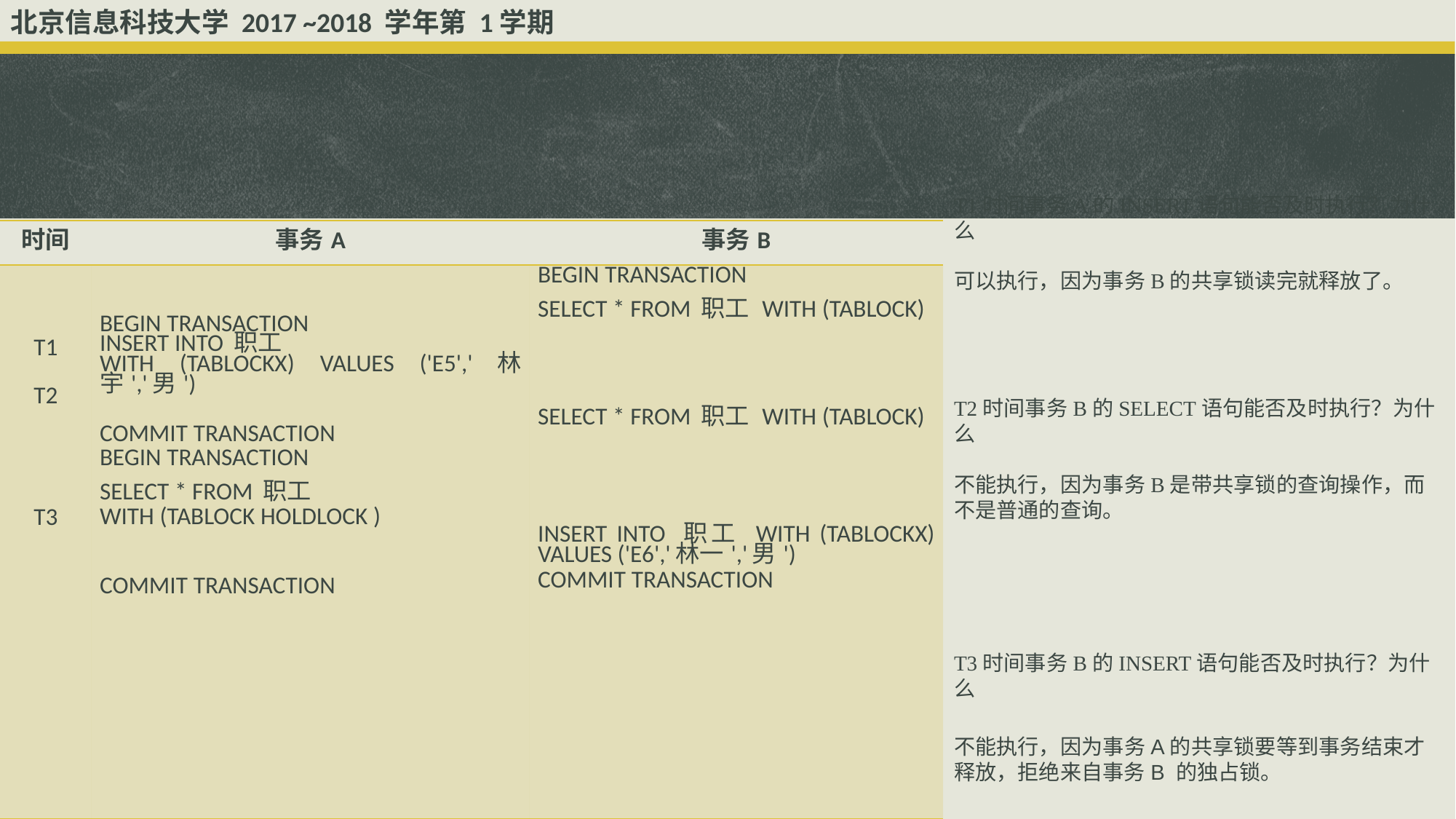

北京信息科技大学 2017 ~2018 学年第 1学期
| 时间 | 事务A | 事务B |
| --- | --- | --- |
| T1   T2         T3 | BEGIN TRANSACTION INSERT INTO 职工 WITH (TABLOCKX) VALUES ('E5','林宇','男')   COMMIT TRANSACTION BEGIN TRANSACTION SELECT \* FROM 职工 WITH (TABLOCK HOLDLOCK )     COMMIT TRANSACTION | BEGIN TRANSACTION SELECT \* FROM 职工 WITH (TABLOCK)       SELECT \* FROM 职工 WITH (TABLOCK)         INSERT INTO 职工 WITH (TABLOCKX) VALUES ('E6','林一','男') COMMIT TRANSACTION |
T1时间事务A的INSERT语句能否及时执行？为什么

可以执行，因为事务B的共享锁读完就释放了。

T2时间事务B的SELECT语句能否及时执行？为什么

不能执行，因为事务B是带共享锁的查询操作，而不是普通的查询。

T3时间事务B的INSERT语句能否及时执行？为什么

不能执行，因为事务A的共享锁要等到事务结束才释放，拒绝来自事务B 的独占锁。